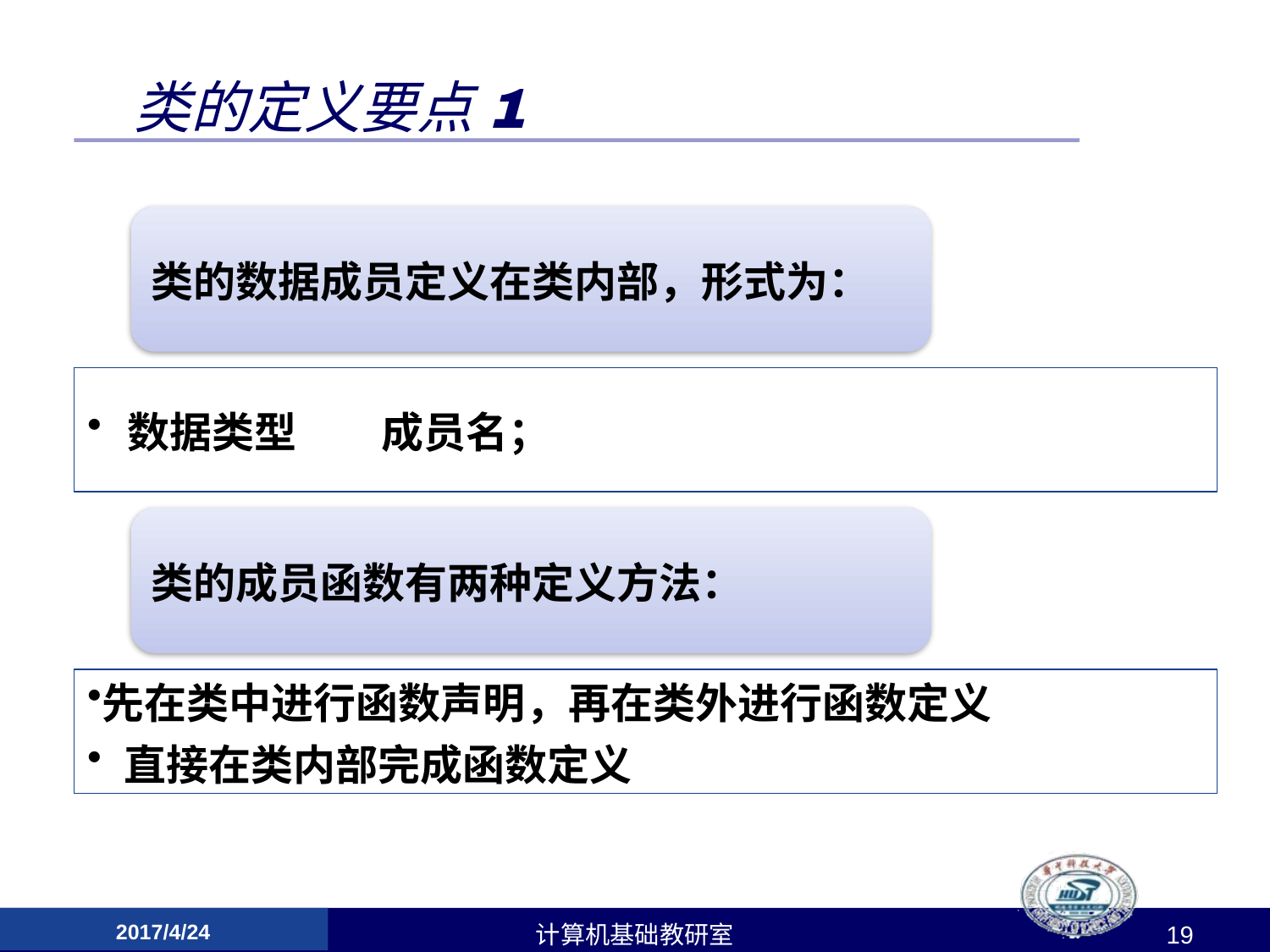

# 类的定义要点1
类的数据成员定义在类内部，形式为：
数据类型 	成员名；
类的成员函数有两种定义方法：
先在类中进行函数声明，再在类外进行函数定义
 直接在类内部完成函数定义
2017/4/24
计算机基础教研室
19